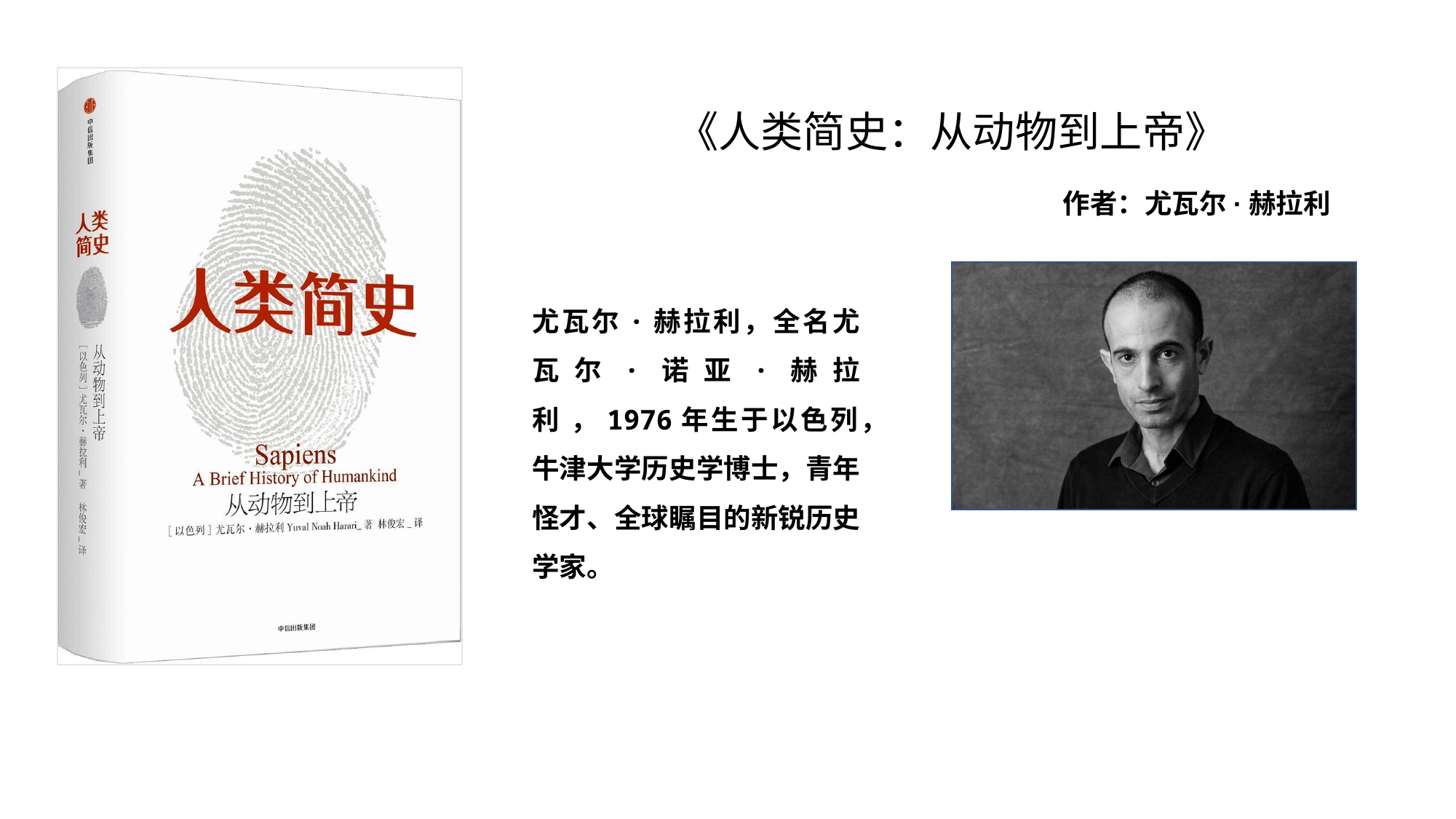

《人类简史：从动物到上帝》
作者：尤瓦尔·赫拉利

尤瓦尔·赫拉利，全名尤瓦尔·诺亚·赫拉利 ，1976年生于以色列，牛津大学历史学博士，青年怪才、全球瞩目的新锐历史学家。